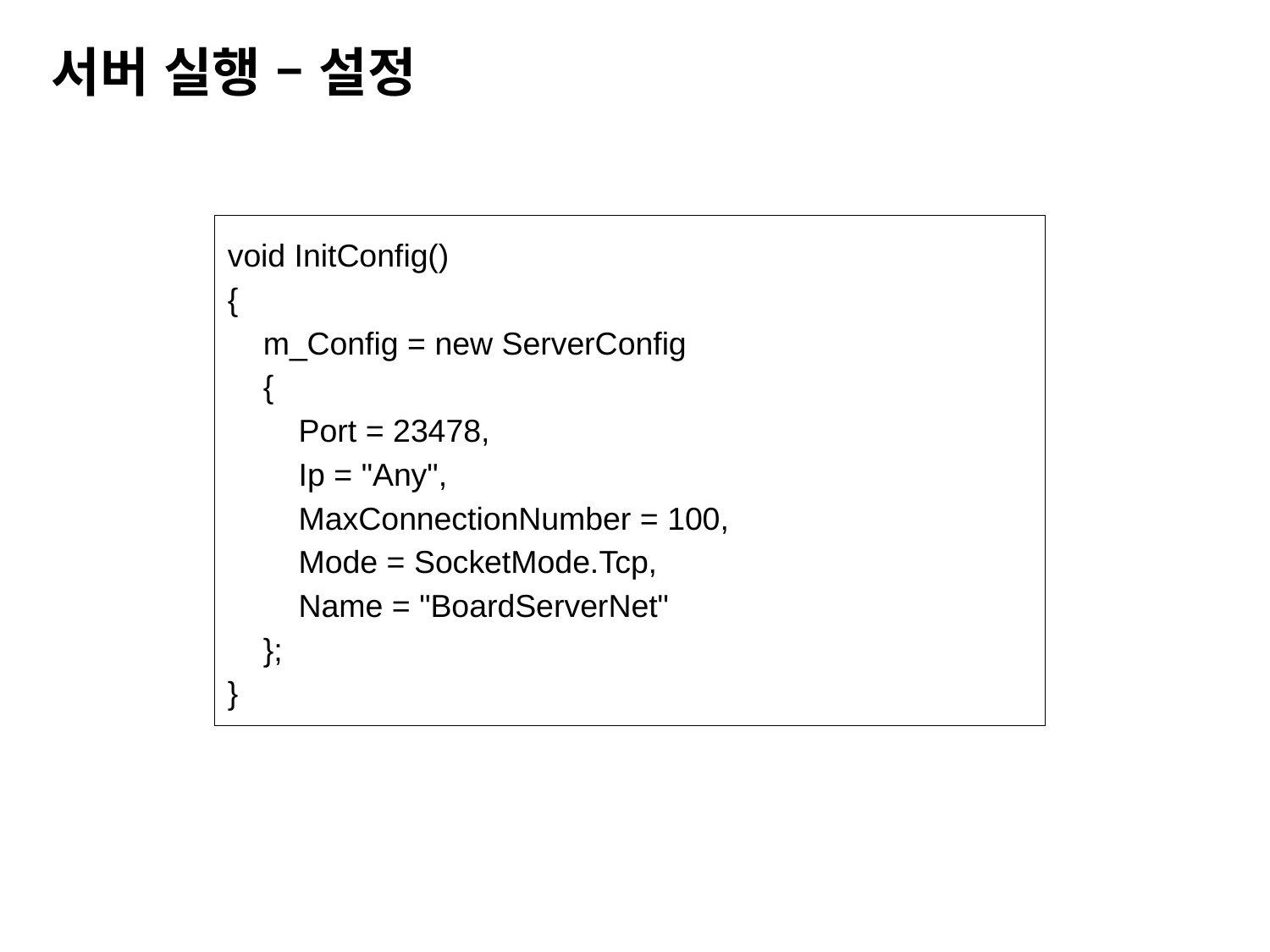

서버 실행 – 설정
void InitConfig()
{
    m_Config = new ServerConfig
    {
        Port = 23478,
        Ip = "Any",
        MaxConnectionNumber = 100,
        Mode = SocketMode.Tcp,
        Name = "BoardServerNet"
    };
}